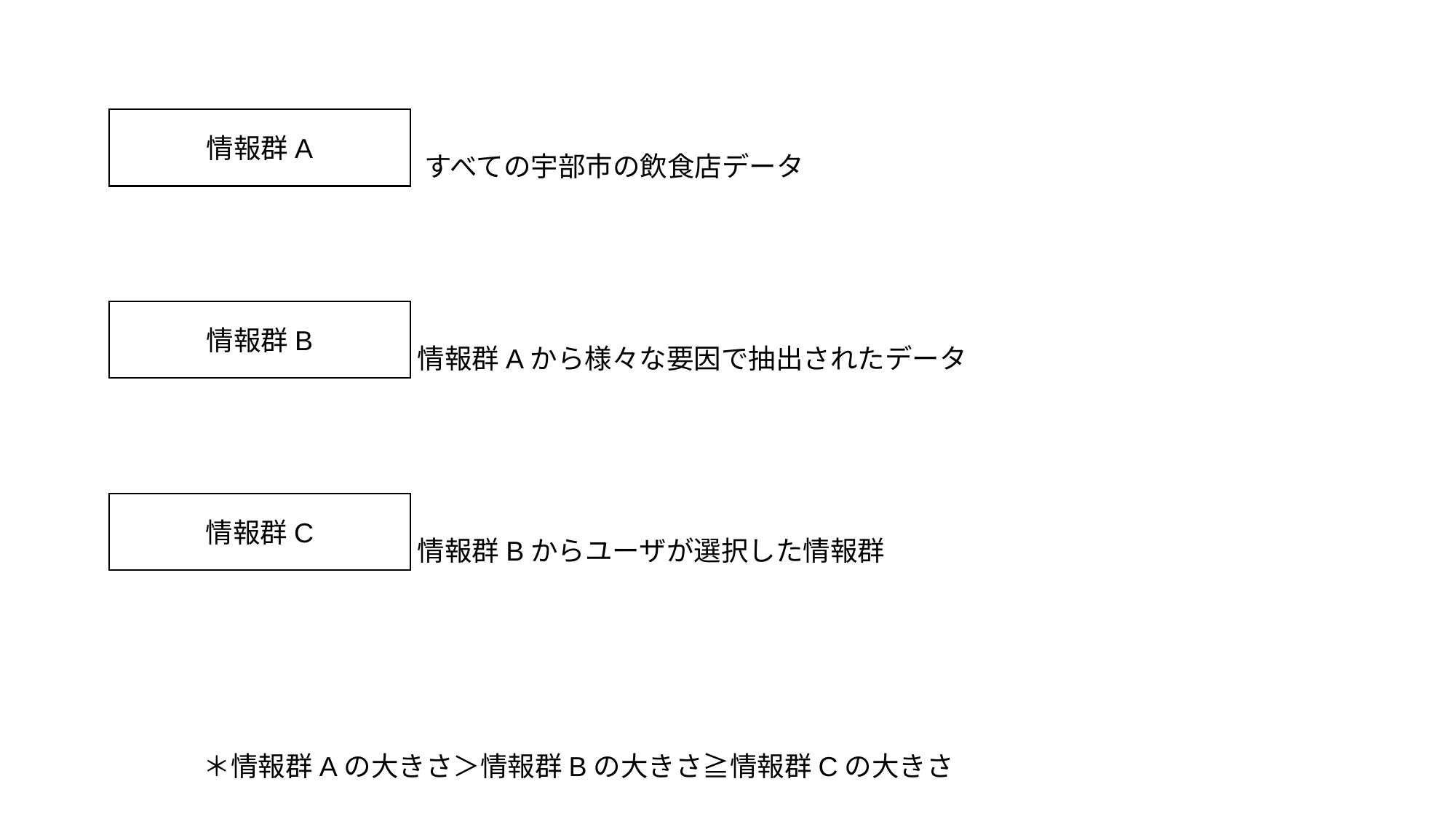

情報群A
すべての宇部市の飲食店データ
情報群B
情報群Aから様々な要因で抽出されたデータ
情報群C
情報群Bからユーザが選択した情報群
＊情報群Aの大きさ＞情報群Bの大きさ≧情報群Cの大きさ